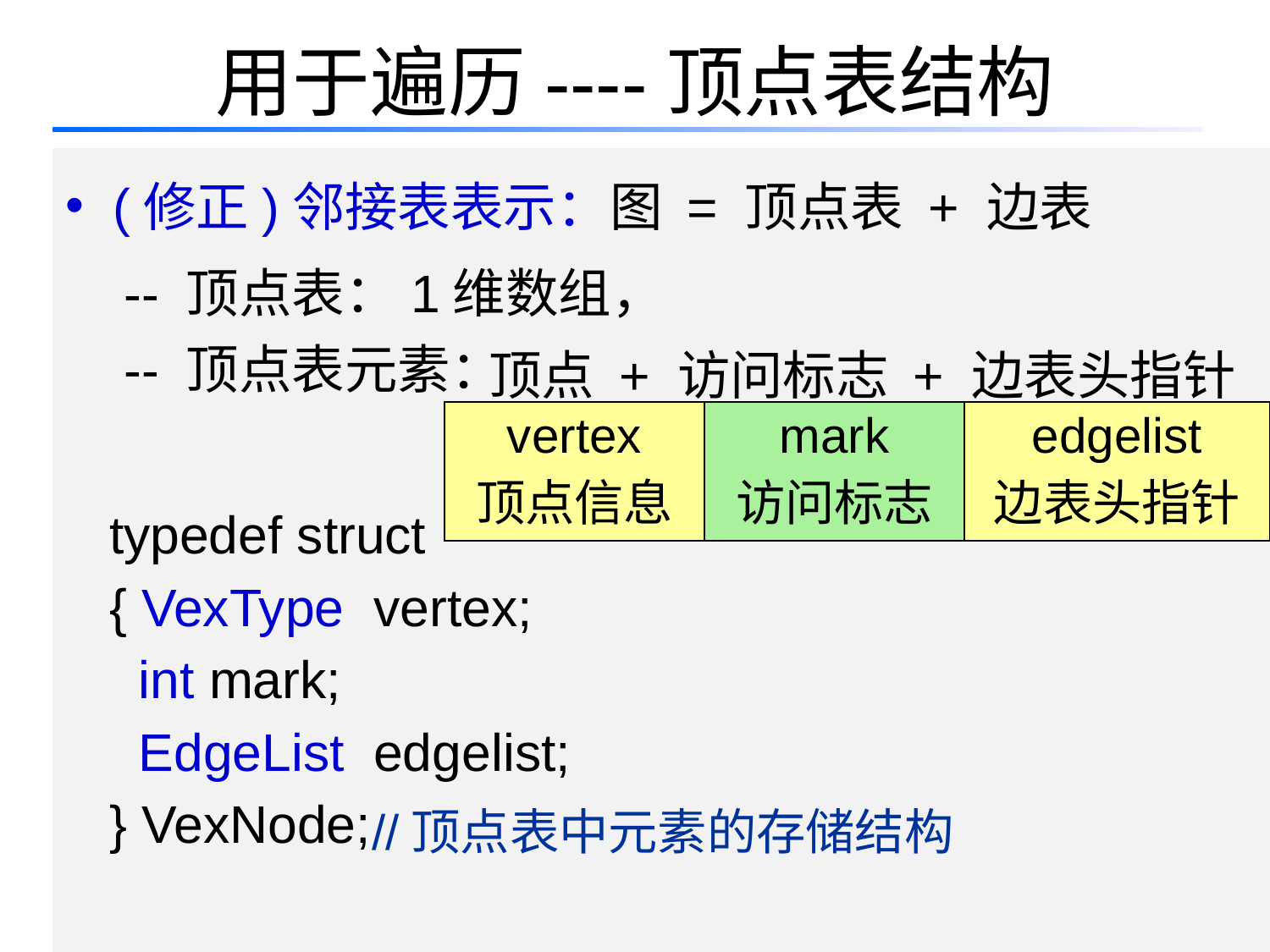

# 用于遍历----顶点表结构

(修正)邻接表表示：图 = 顶点表 + 边表
    -- 顶点表：1维数组，
    -- 顶点表元素：

   typedef struct
   { VexType  vertex;
     int mark;
     EdgeList  edgelist;
   } VexNode;
顶点 + 访问标志 + 边表头指针
| vertex 顶点信息 | mark 访问标志 | edgelist 边表头指针 |
| --- | --- | --- |
//顶点表中元素的存储结构